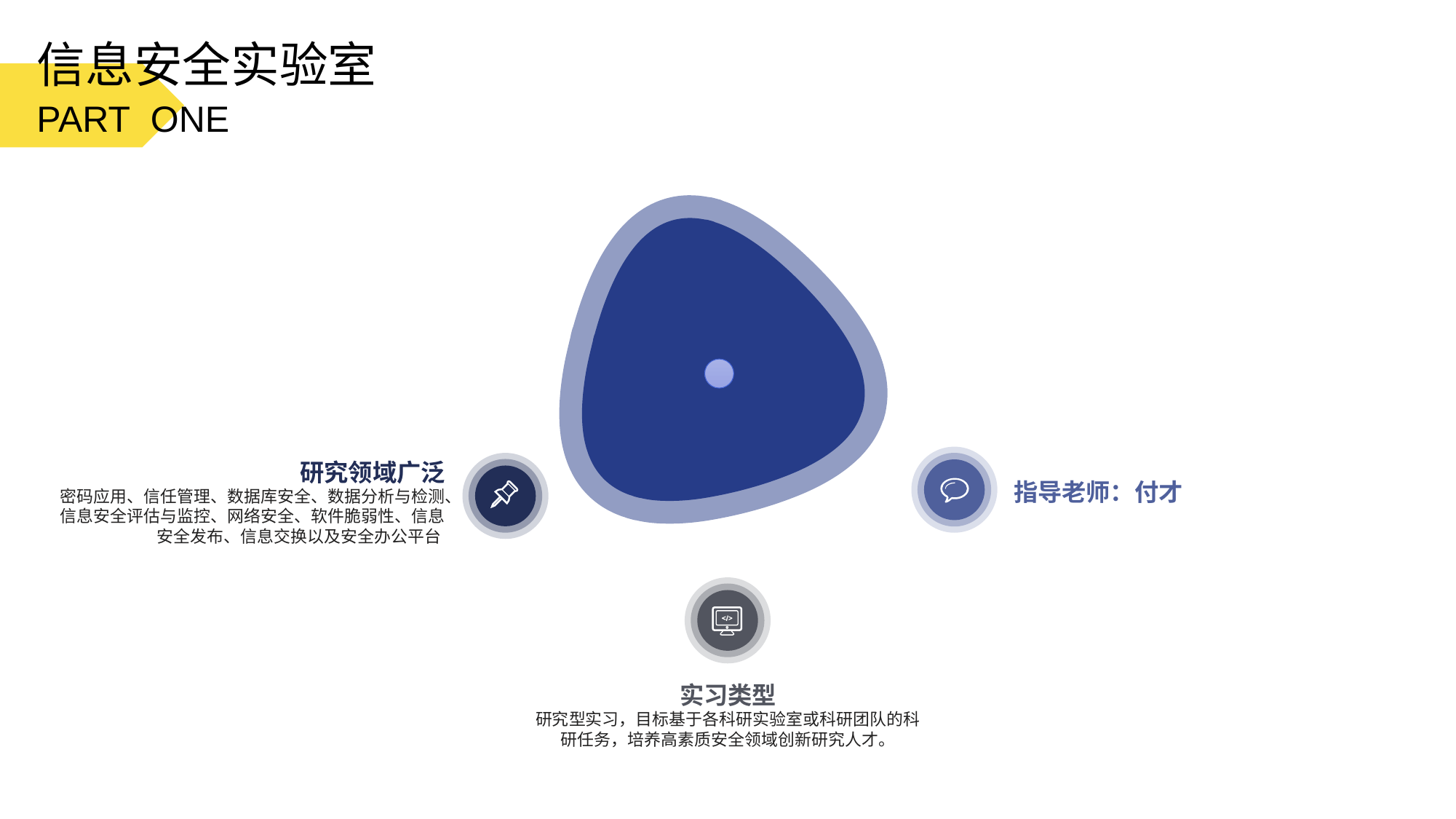

信息安全实验室
PART  ONE

研究领域广泛
密码应用、信任管理、数据库安全、数据分析与检测、信息安全评估与监控、网络安全、软件脆弱性、信息安全发布、信息交换以及安全办公平台
指导老师：付才

实习类型
研究型实习，目标基于各科研实验室或科研团队的科研任务，培养高素质安全领域创新研究人才。